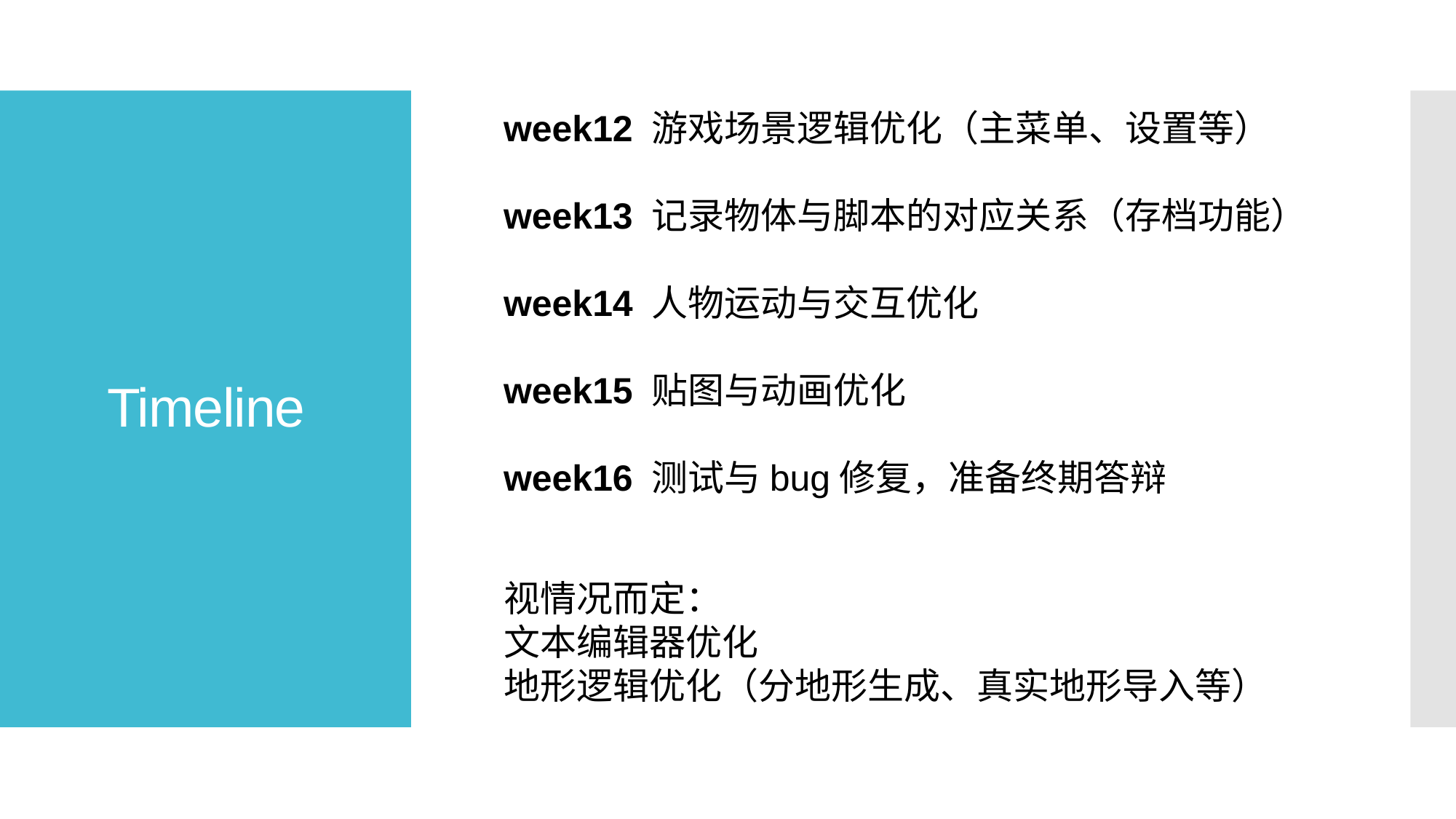

week12 游戏场景逻辑优化（主菜单、设置等）

week13 记录物体与脚本的对应关系（存档功能）

week14 人物运动与交互优化

week15 贴图与动画优化

week16 测试与bug修复，准备终期答辩
# Timeline
视情况而定：
文本编辑器优化
地形逻辑优化（分地形生成、真实地形导入等）